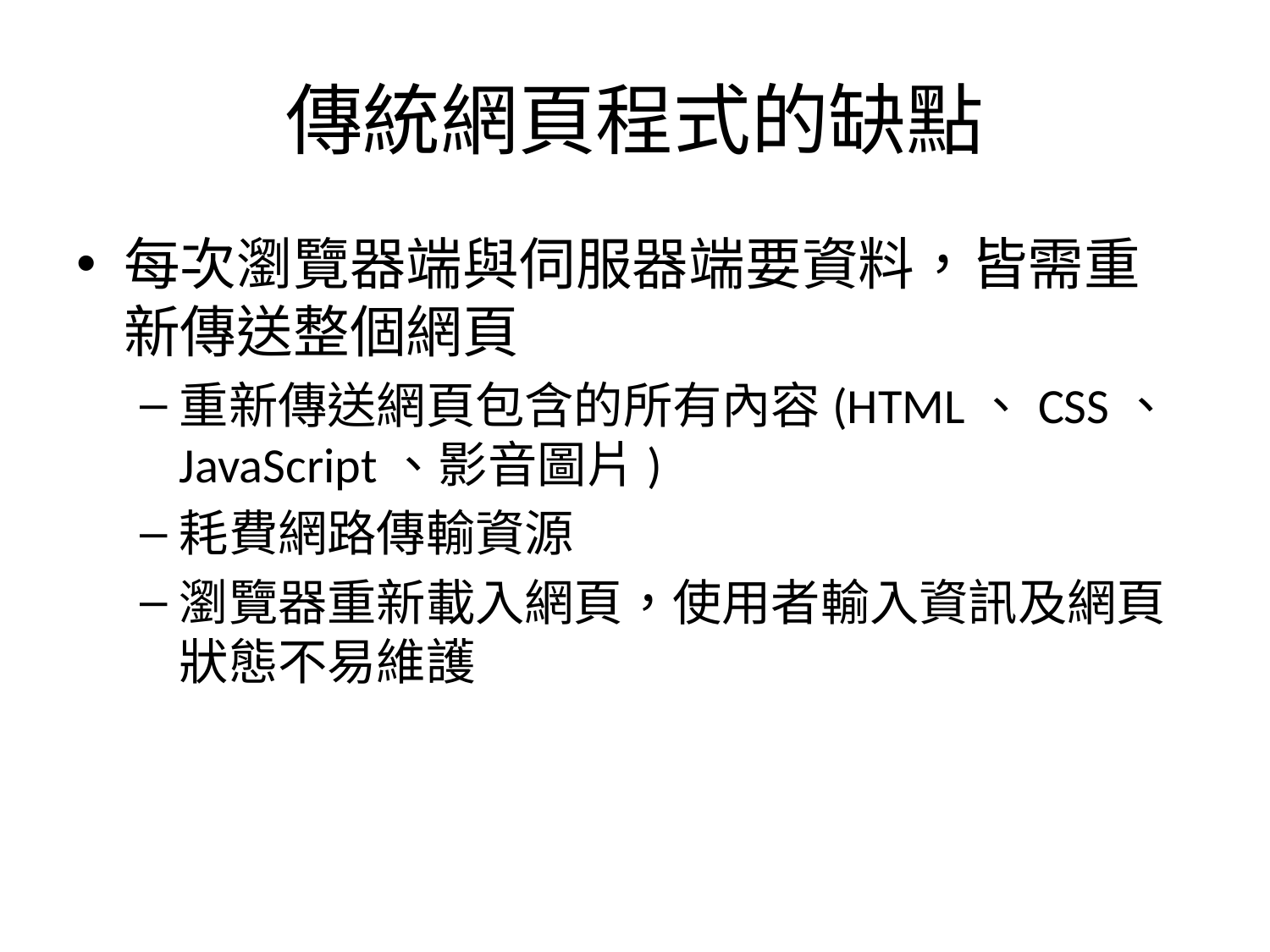

# 傳統網頁程式的缺點
每次瀏覽器端與伺服器端要資料，皆需重新傳送整個網頁
重新傳送網頁包含的所有內容(HTML、CSS、JavaScript、影音圖片)
耗費網路傳輸資源
瀏覽器重新載入網頁，使用者輸入資訊及網頁狀態不易維護